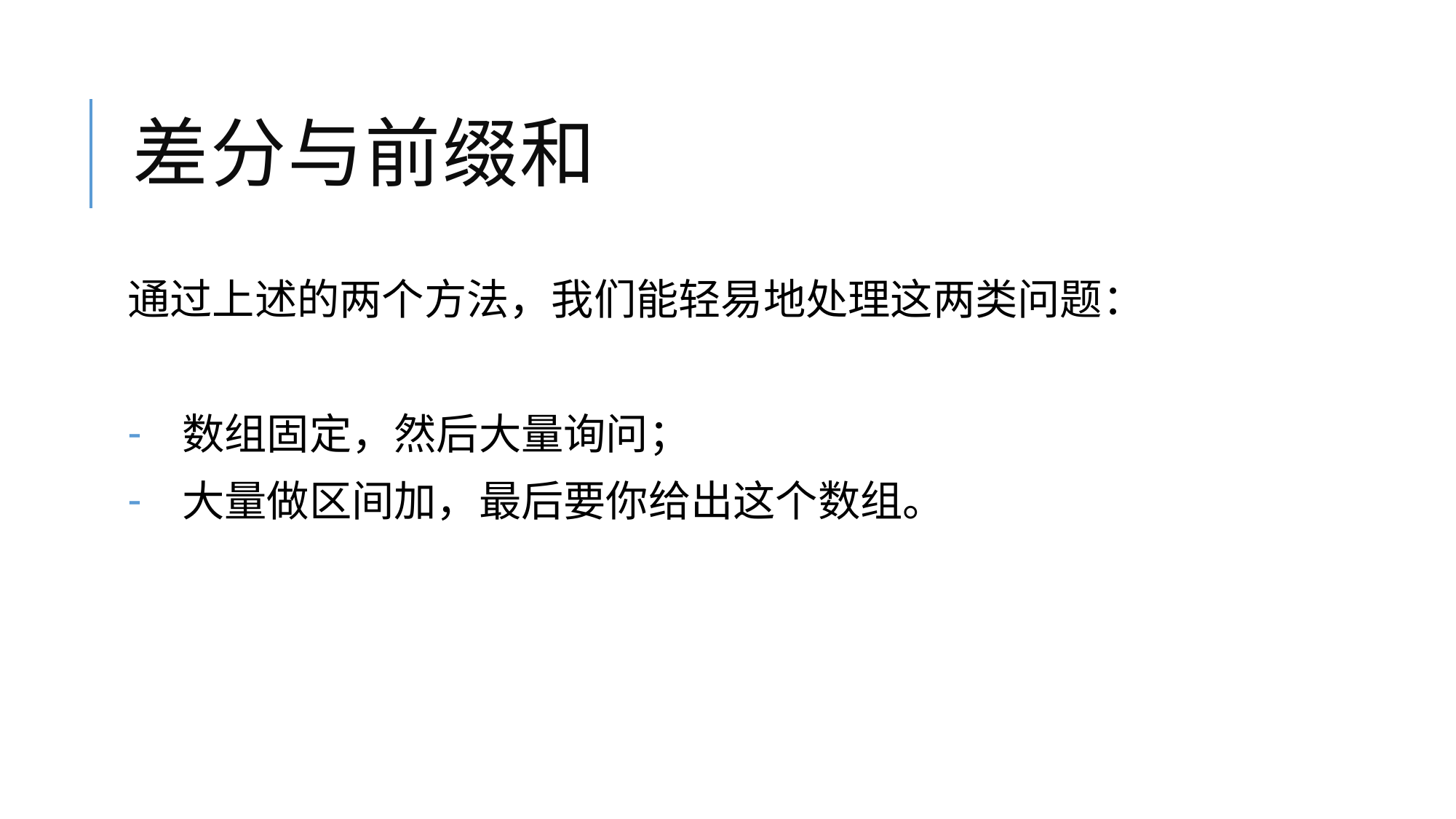

# 差分与前缀和
通过上述的两个方法，我们能轻易地处理这两类问题：

数组固定，然后大量询问；
大量做区间加，最后要你给出这个数组。